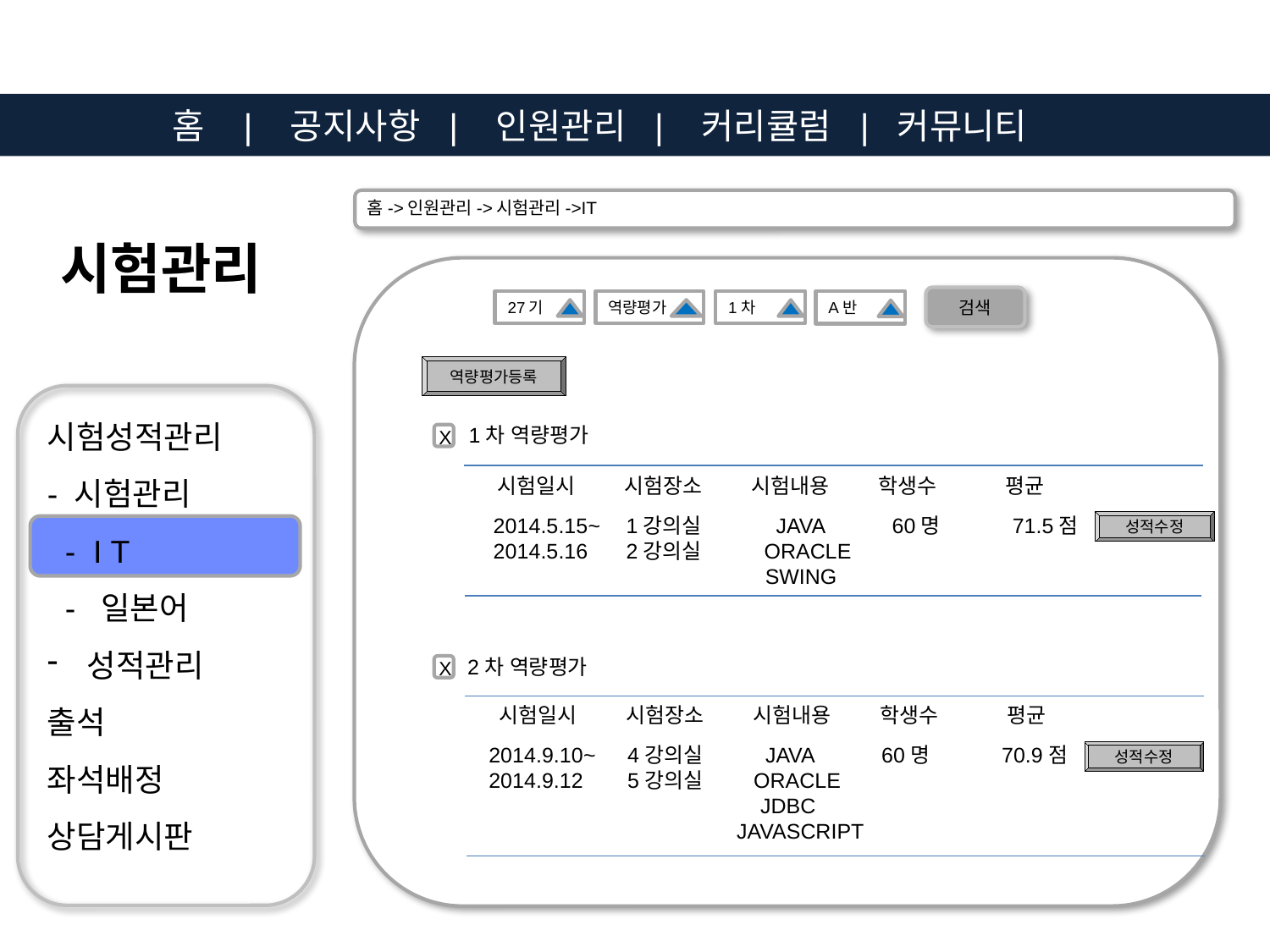

홈   |   공지사항  |   인원관리  |   커리큘럼  |  커뮤니티

홈->인원관리->시험관리->IT
 시험관리

검색
27기

역량평가

1차

A반

역량평가등록

시험성적관리
- 시험관리
  -  I T
  -  일본어
성적관리
출석
좌석배정
상담게시판
1차 역량평가
X

시험일시	시험장소	시험내용	학생수	평균
2014.5.15~	 1강의실	    JAVA	   60명	 71.5점
2014.5.16	 2강의실 	  ORACLE
		   SWING
성적수정

2차 역량평가
X

시험일시	시험장소	시험내용	학생수	평균
 2014.9.10~	   4강의실	    JAVA	   60명	 70.9점
 2014.9.12	   5강의실 	  ORACLE
		    JDBC
		JAVASCRIPT
성적수정